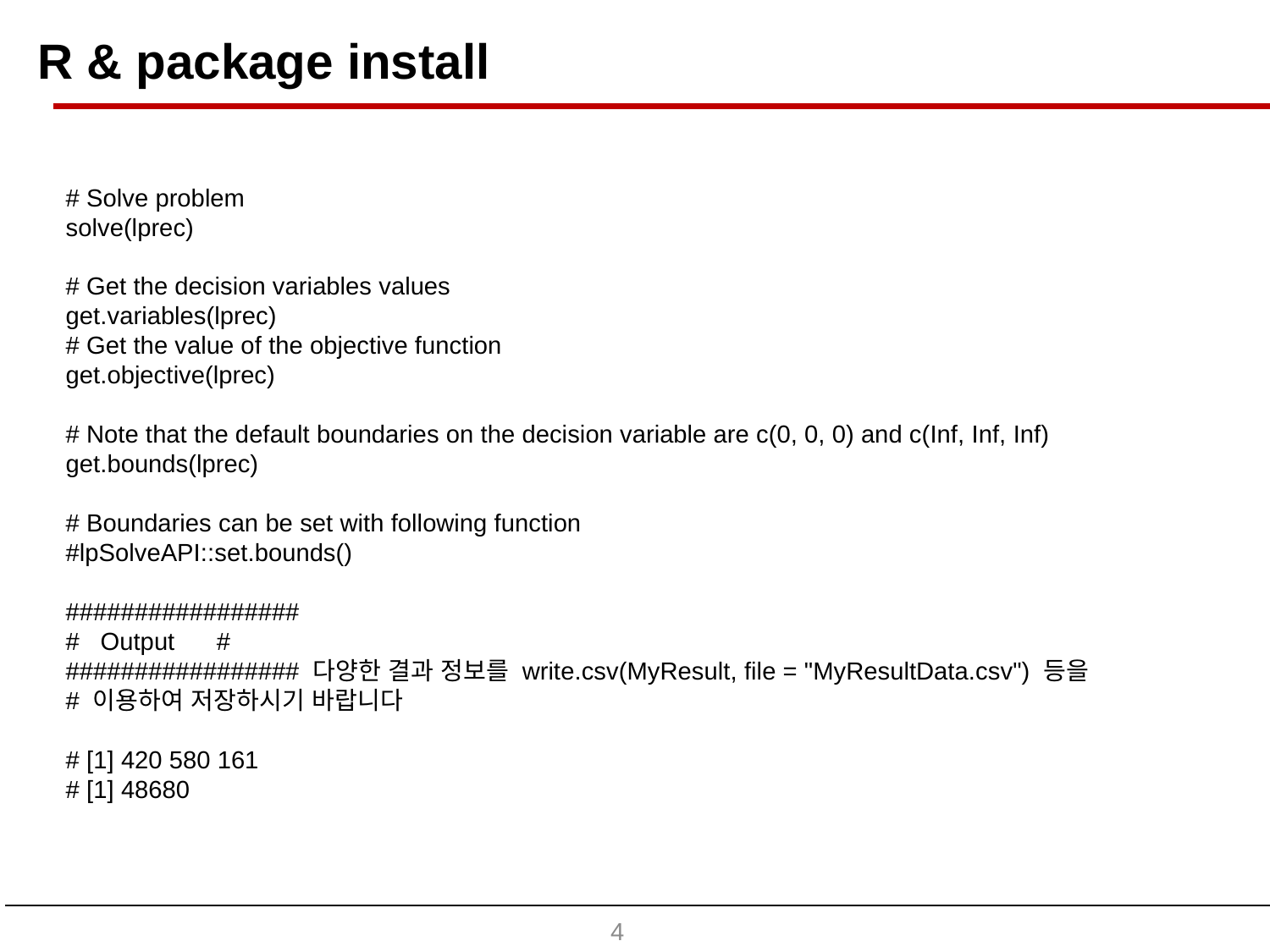

R & package install

# Solve problem
solve(lprec)

# Get the decision variables values
get.variables(lprec)
# Get the value of the objective function
get.objective(lprec)

# Note that the default boundaries on the decision variable are c(0, 0, 0) and c(Inf, Inf, Inf)
get.bounds(lprec)

# Boundaries can be set with following function
#lpSolveAPI::set.bounds()

#################
#   Output      #
################# 다양한 결과 정보를 write.csv(MyResult, file = "MyResultData.csv") 등을
# 이용하여 저장하시기 바랍니다

# [1] 420 580 161
# [1] 48680
4